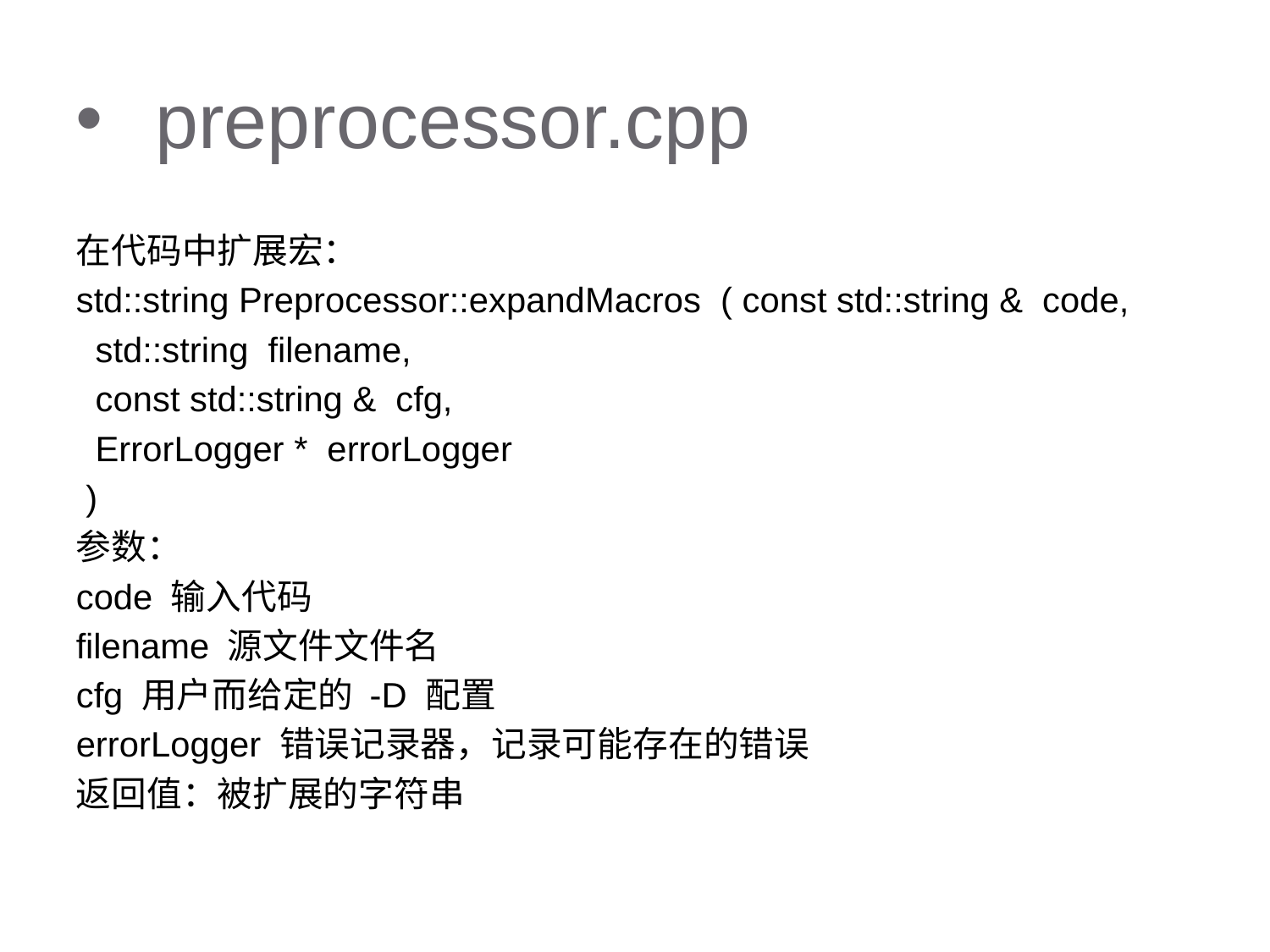

# preprocessor.cpp
在代码中扩展宏：
std::string Preprocessor::expandMacros  ( const std::string &  code,
  std::string  filename,
  const std::string &  cfg,
  ErrorLogger *  errorLogger
 )
参数：
code 输入代码
filename 源文件文件名
cfg 用户而给定的 -D 配置
errorLogger 错误记录器，记录可能存在的错误
返回值：被扩展的字符串